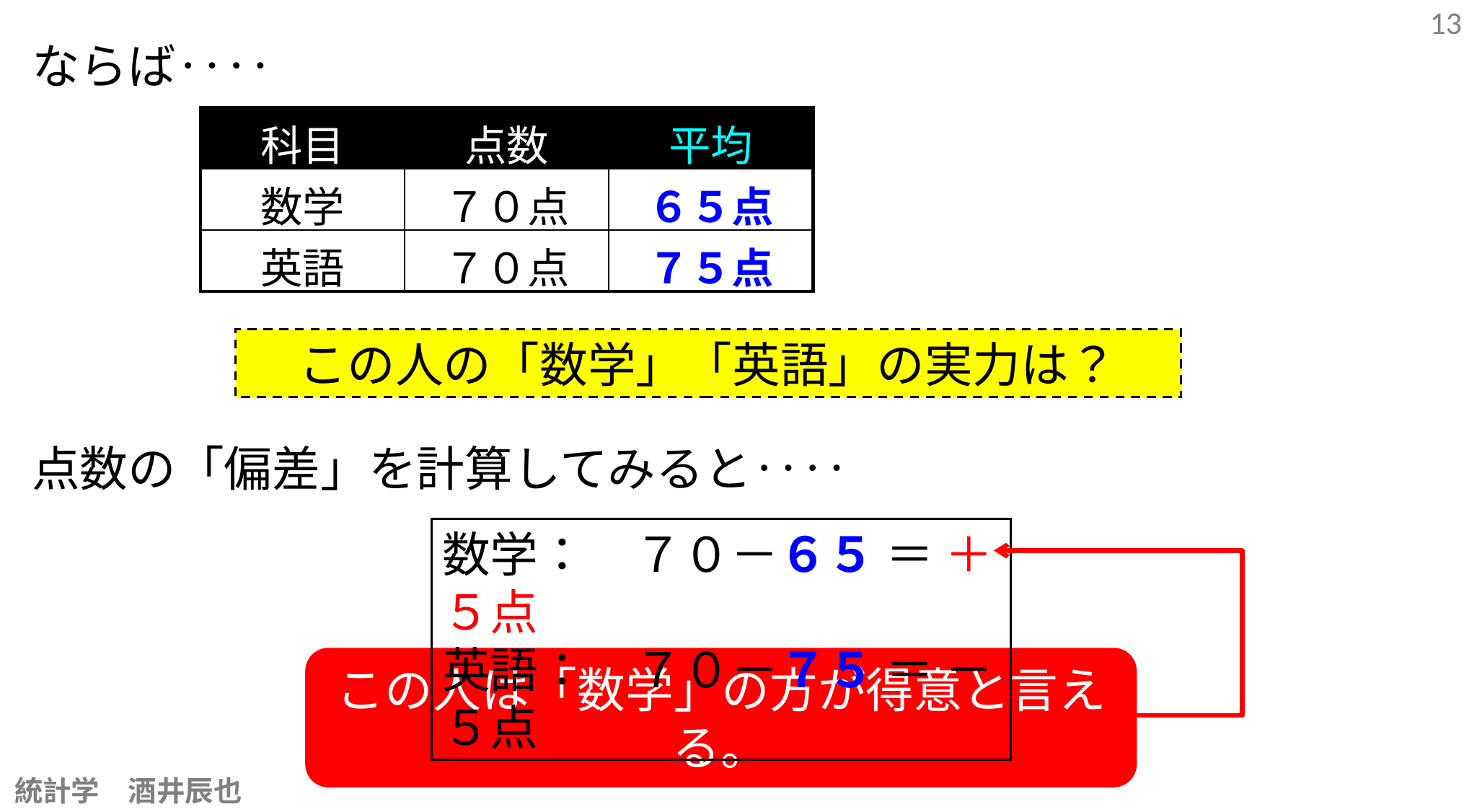

13
ならば‥‥
| 科目 | 点数 | 平均 |
| --- | --- | --- |
| 数学 | ７０点 | ６５点 |
| 英語 | ７０点 | ７５点 |
この人の「数学」「英語」の実力は？
点数の「偏差」を計算してみると‥‥
数学：　７０－６５ ＝ ＋５点
英語：　７０－７５ ＝ －５点

この人は「数学」の方が得意と言える。
統計学　酒井辰也